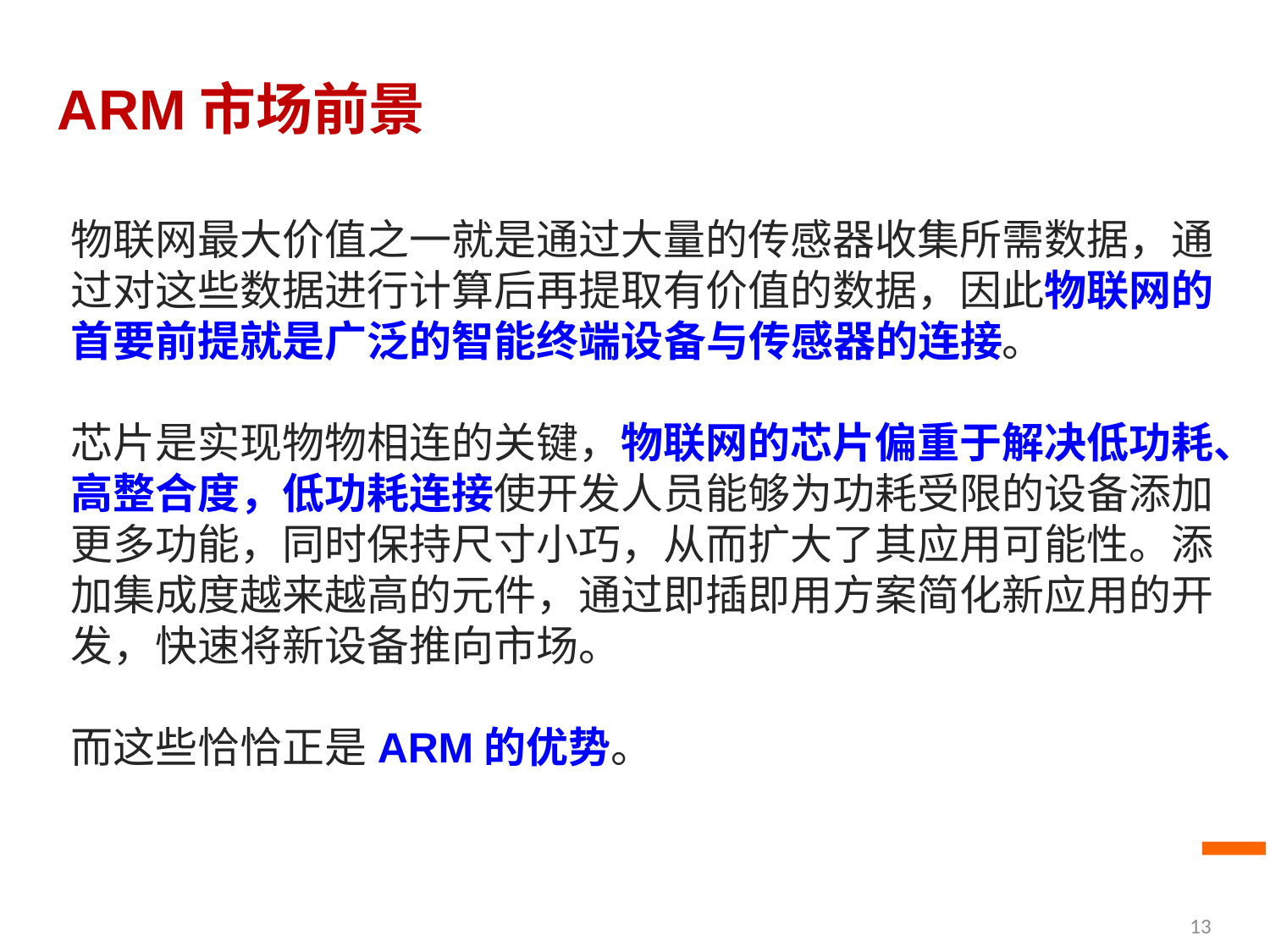

ARM市场前景
物联网最大价值之一就是通过大量的传感器收集所需数据，通过对这些数据进行计算后再提取有价值的数据，因此物联网的首要前提就是广泛的智能终端设备与传感器的连接。

芯片是实现物物相连的关键，物联网的芯片偏重于解决低功耗、高整合度，低功耗连接使开发人员能够为功耗受限的设备添加更多功能，同时保持尺寸小巧，从而扩大了其应用可能性。添加集成度越来越高的元件，通过即插即用方案简化新应用的开发，快速将新设备推向市场。

而这些恰恰正是ARM的优势。
13
13